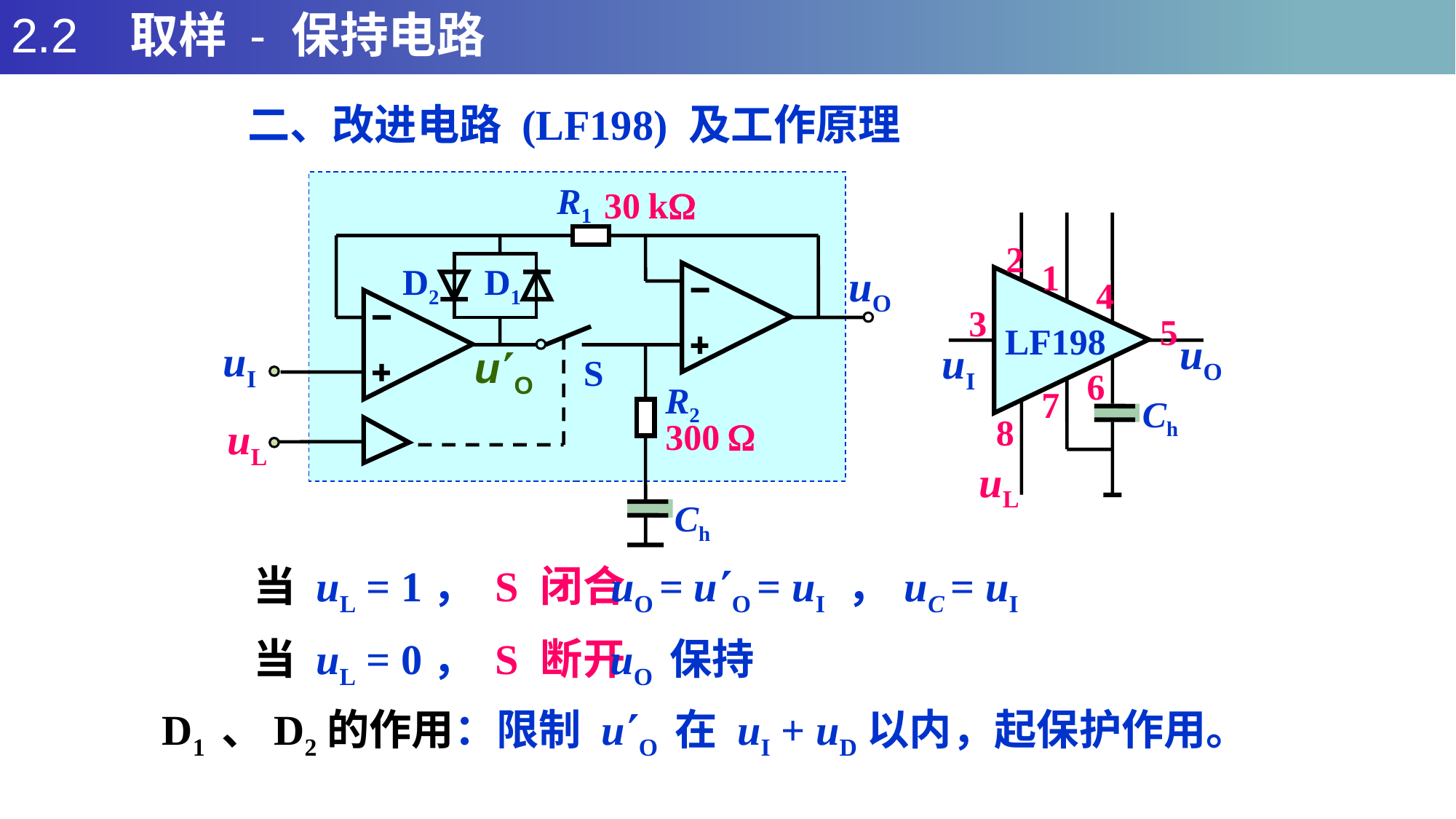

# 2.2   取样 - 保持电路
二、改进电路 (LF198) 及工作原理

R1
30 kΩ

D2

D1
uO

uI

u′O

S

R2

uL

300 Ω

Ch

 2
1

4
3
5
LF198
uO
uI

6
7
Ch

8

uL

当 uL = 1， S 闭合
  uO = u′O = uI ，
uC = uI
当 uL = 0， S 断开
 uO 保持
D1 、D2的作用：限制 u′O 在 uI + uD以内，起保护作用。